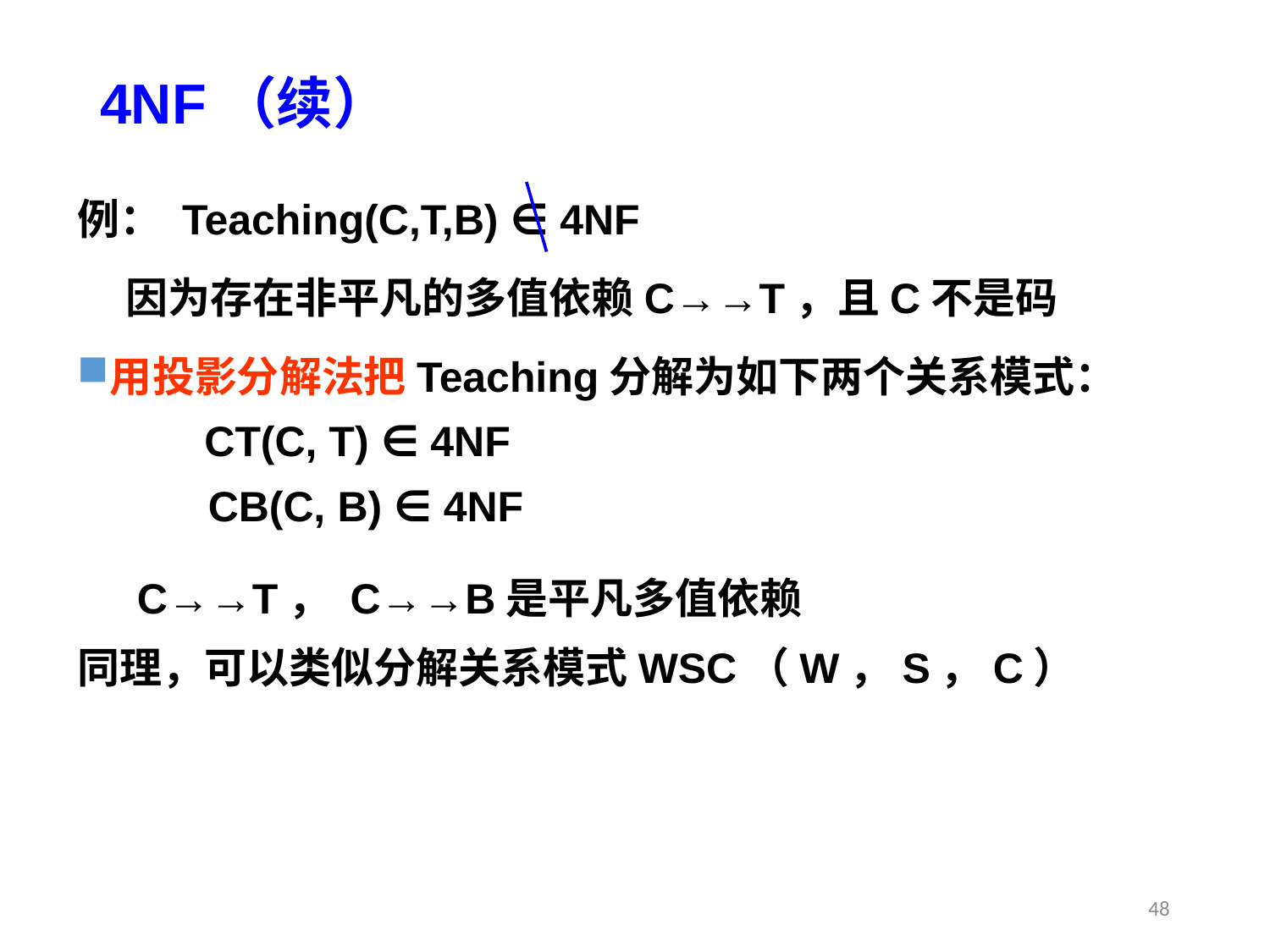

# 4NF（续）
例： Teaching(C,T,B) ∈ 4NF
    因为存在非平凡的多值依赖C→→T，且C不是码
用投影分解法把Teaching分解为如下两个关系模式：
	        CT(C, T) ∈ 4NF
           CB(C, B) ∈ 4NF
     C→→T， C→→B是平凡多值依赖
同理，可以类似分解关系模式WSC（W，S，C）

48